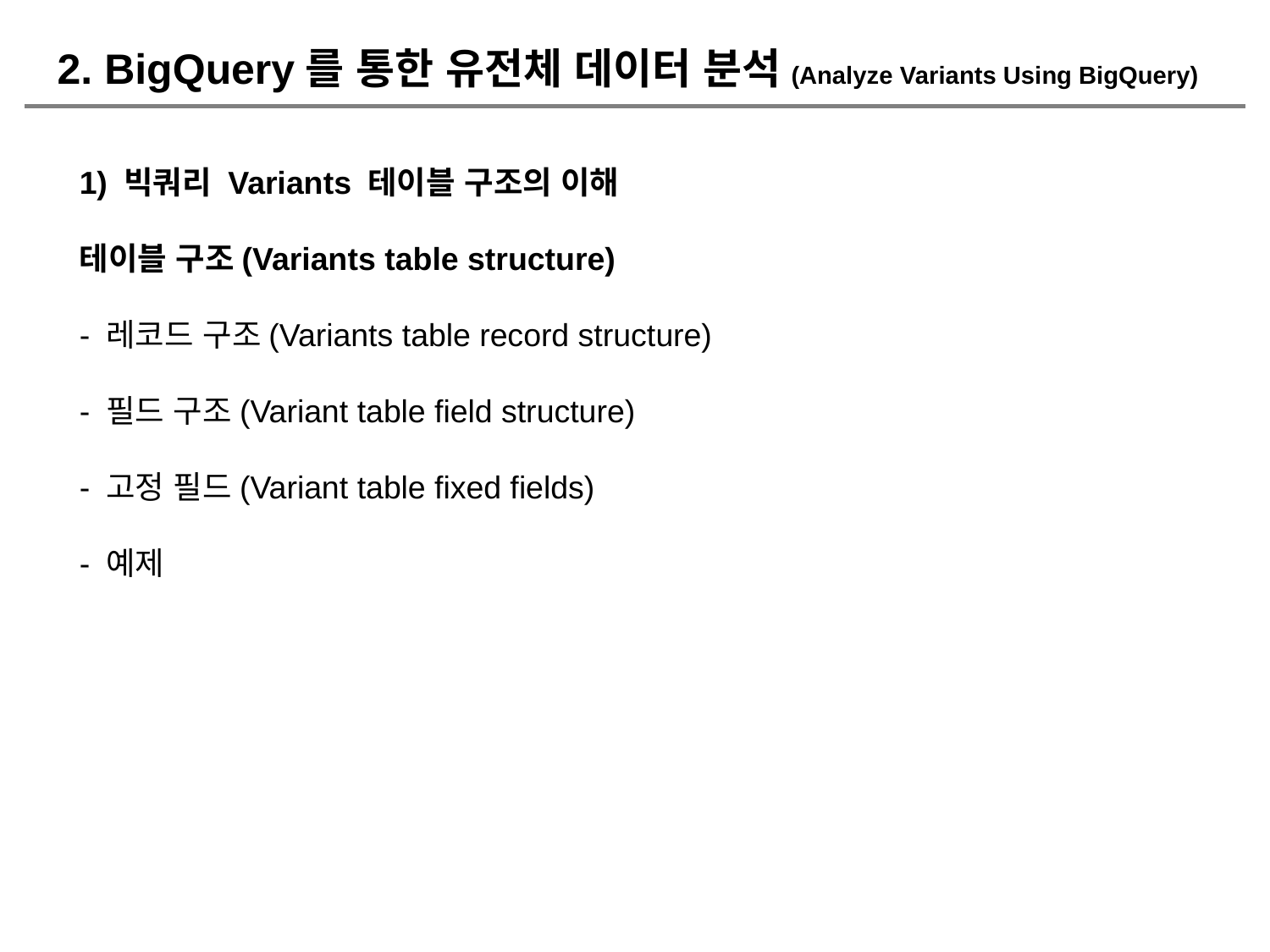

2. BigQuery를 통한 유전체 데이터 분석(Analyze Variants Using BigQuery)
1) 빅쿼리 Variants 테이블 구조의 이해

테이블 구조(Variants table structure)

- 레코드 구조(Variants table record structure)

- 필드 구조(Variant table field structure)

- 고정 필드(Variant table fixed fields)

- 예제